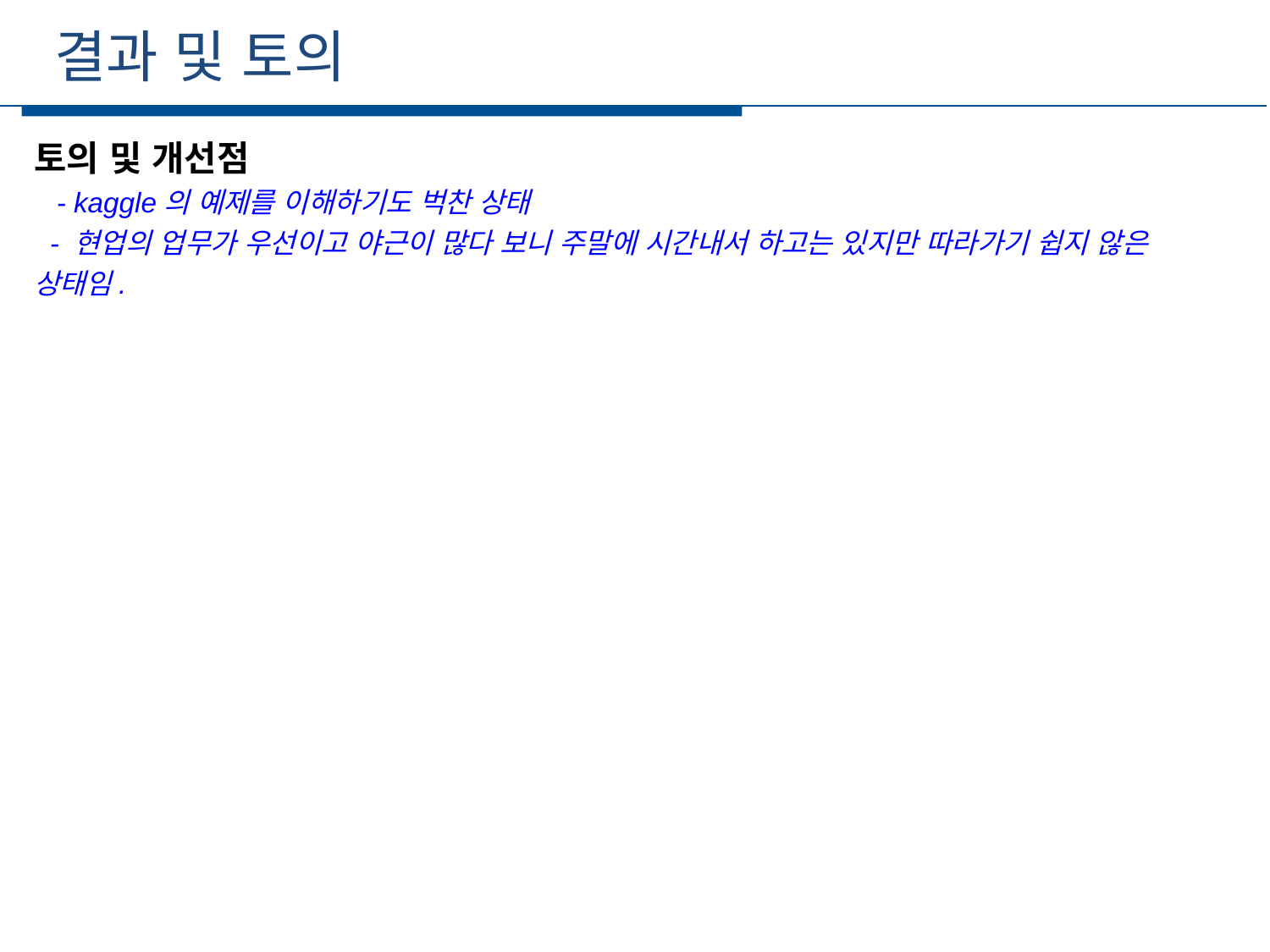

결과 및 토의
세부일정

토의 및 개선점
  - kaggle의 예제를 이해하기도 벅찬 상태
  - 현업의 업무가 우선이고 야근이 많다 보니 주말에 시간내서 하고는 있지만 따라가기 쉽지 않은 상태임.